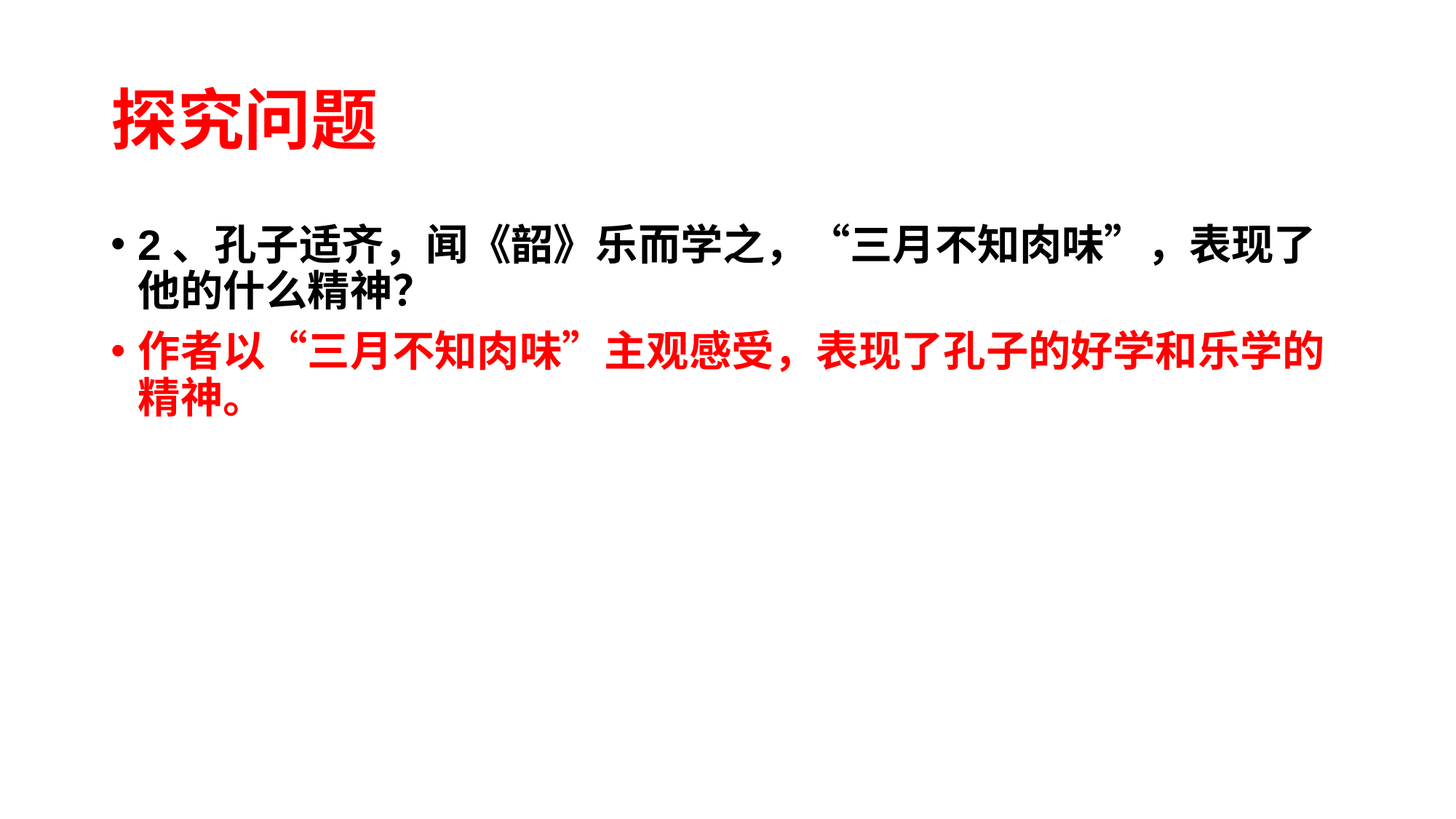

# 探究问题
2、孔子适齐，闻《韶》乐而学之，“三月不知肉味”，表现了他的什么精神？
作者以“三月不知肉味”主观感受，表现了孔子的好学和乐学的精神。